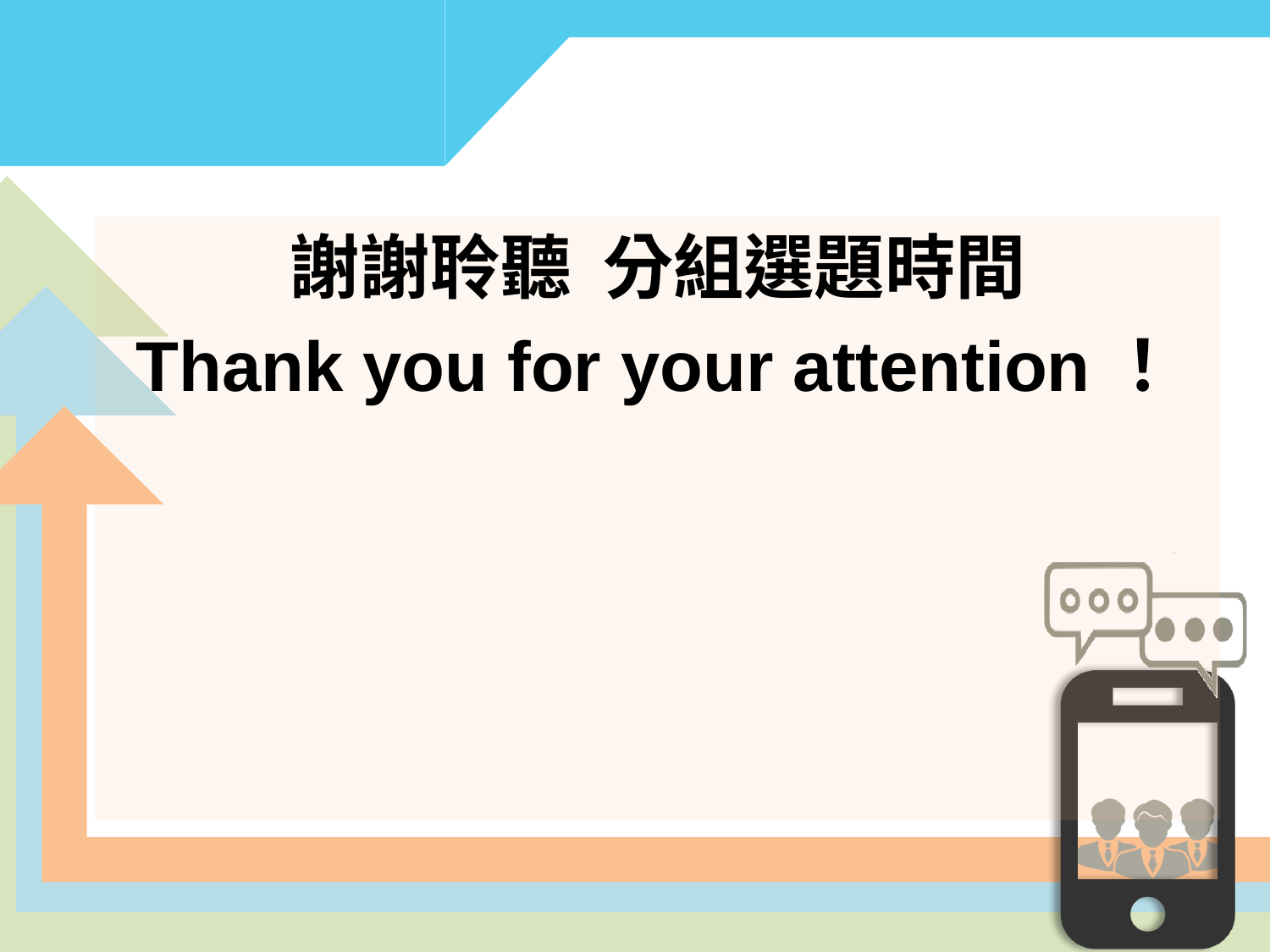

謝謝聆聽  分組選題時間
Thank you for your attention！